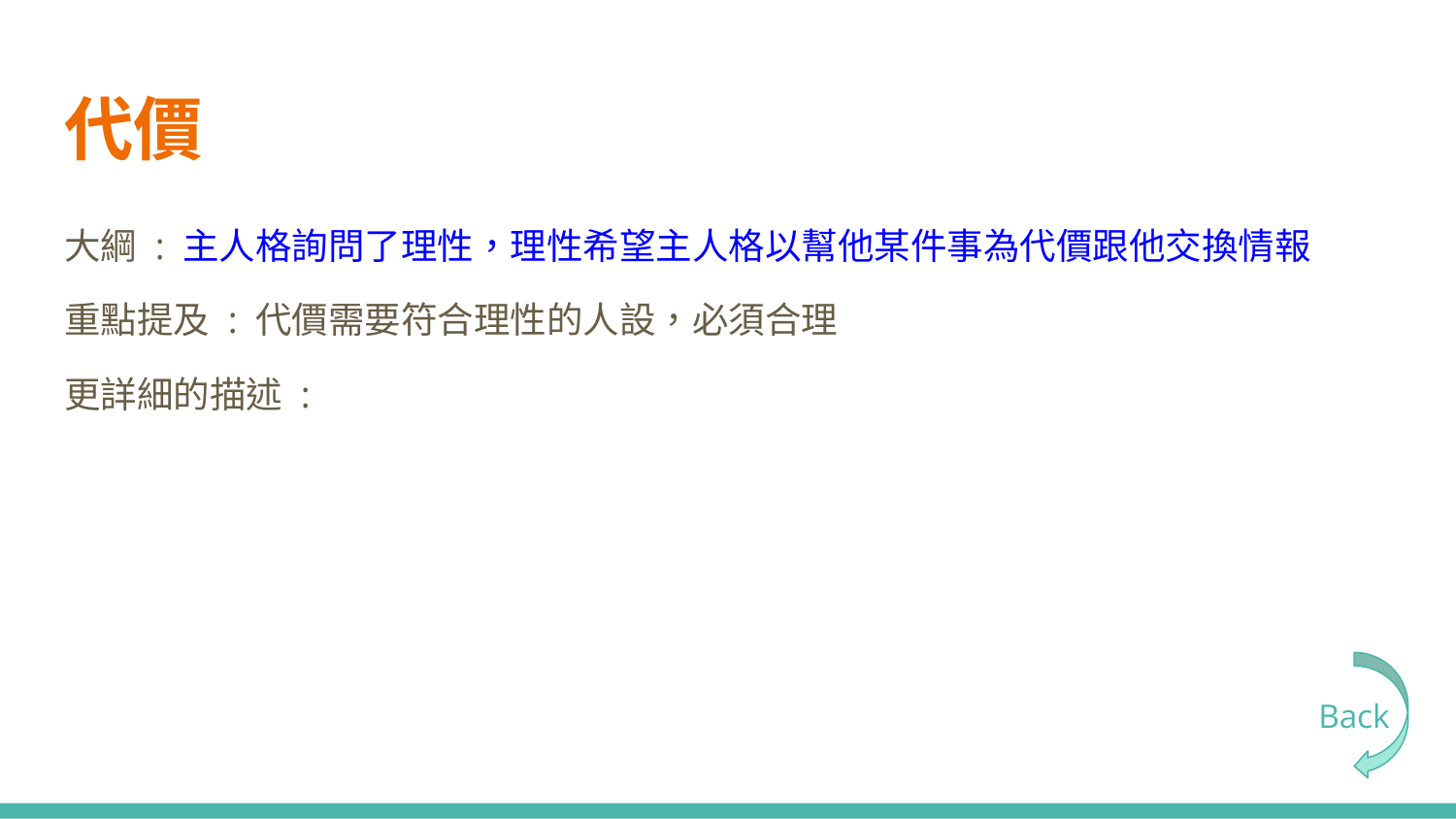

# 代價
大綱 : 主人格詢問了理性，理性希望主人格以幫他某件事為代價跟他交換情報
重點提及 : 代價需要符合理性的人設，必須合理
更詳細的描述 :

Back